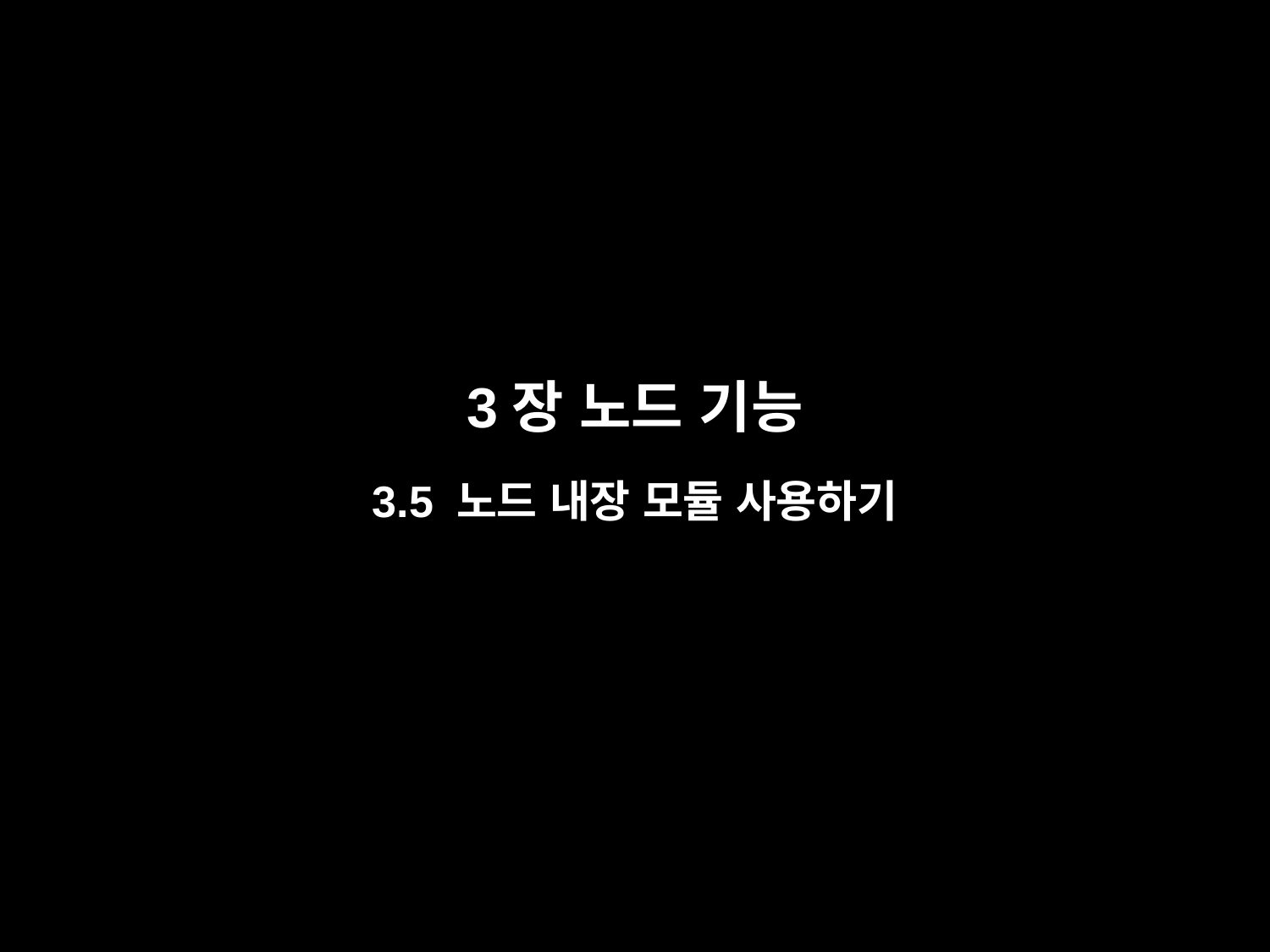

3장 노드 기능
3.5 노드 내장 모듈 사용하기